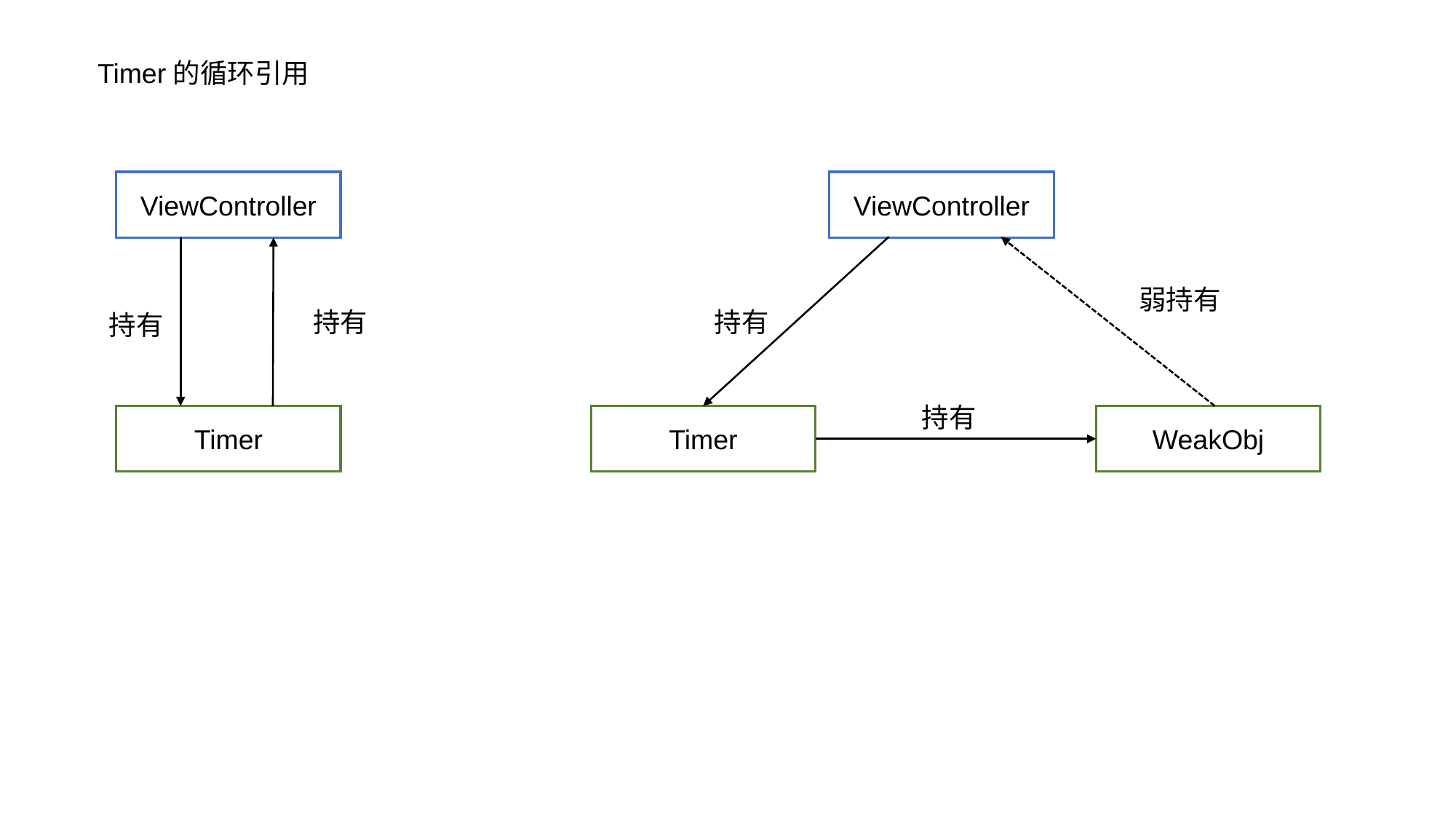

Timer的循环引用
ViewController
ViewController
弱持有
持有
持有
持有
持有
WeakObj
Timer
Timer